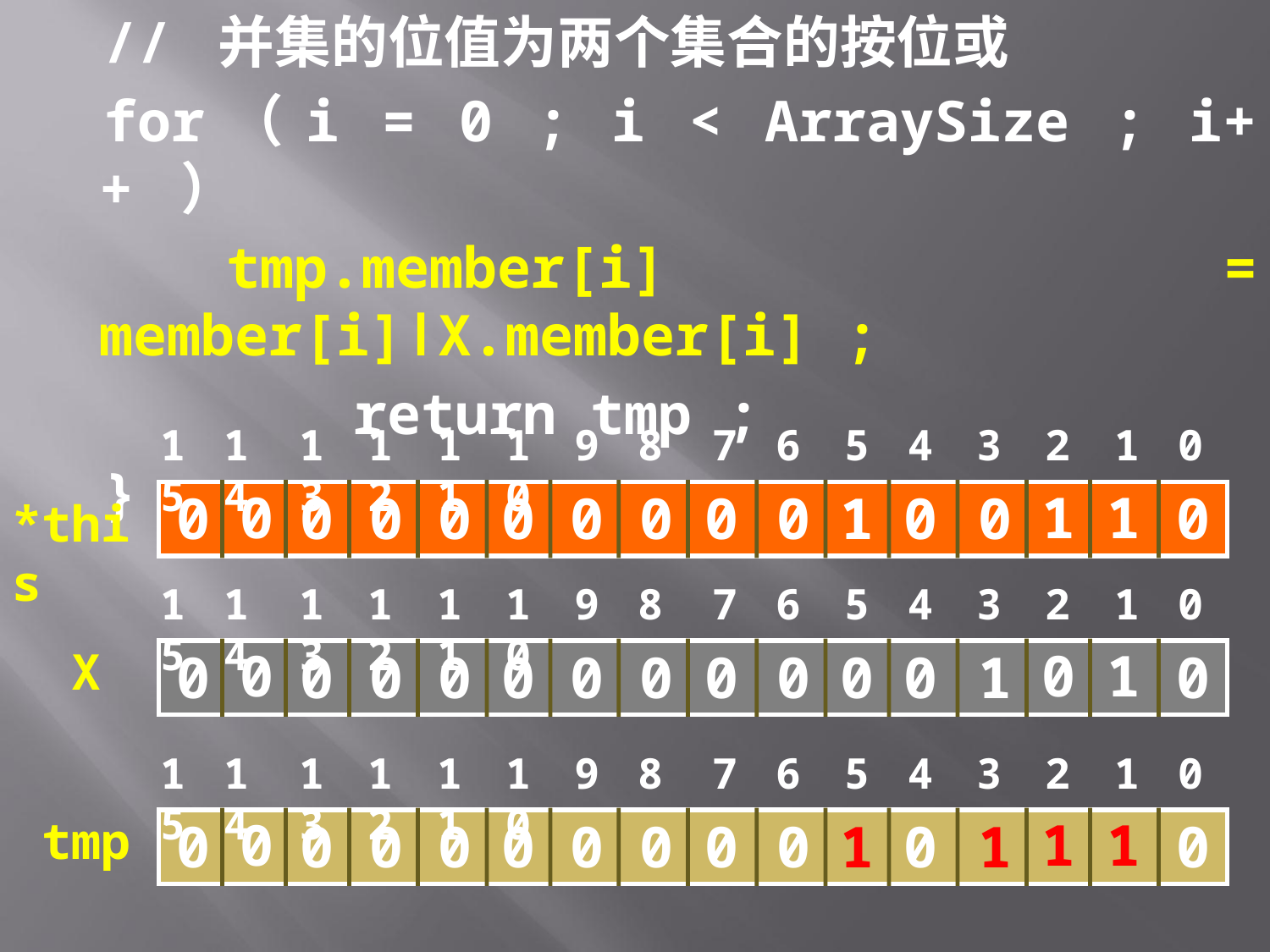

// 并集的位值为两个集合的按位或
for（i = 0 ; i < ArraySize ; i++ ）
	tmp.member[i] = member[i]∣X.member[i] ;
		return tmp ;
}

15
14
13
12
11
10
9
8
7
6
5
4
3
2
1
0
0
1
1
0
0
0
0
0
0
0
0
0
1
0
0
0

15
14
13
12
11
10
9
8
7
6
5
4
3
2
1
0
0
0
1
0
0
0
0
0
0
0
0
0
0
0
1
0

*this
  X
15
14
13
12
11
10
9
8
7
6
5
4
3
2
1
0
 tmp
0
1
1
0
0
0
0
0
0
0
0
0
1
0
1
0